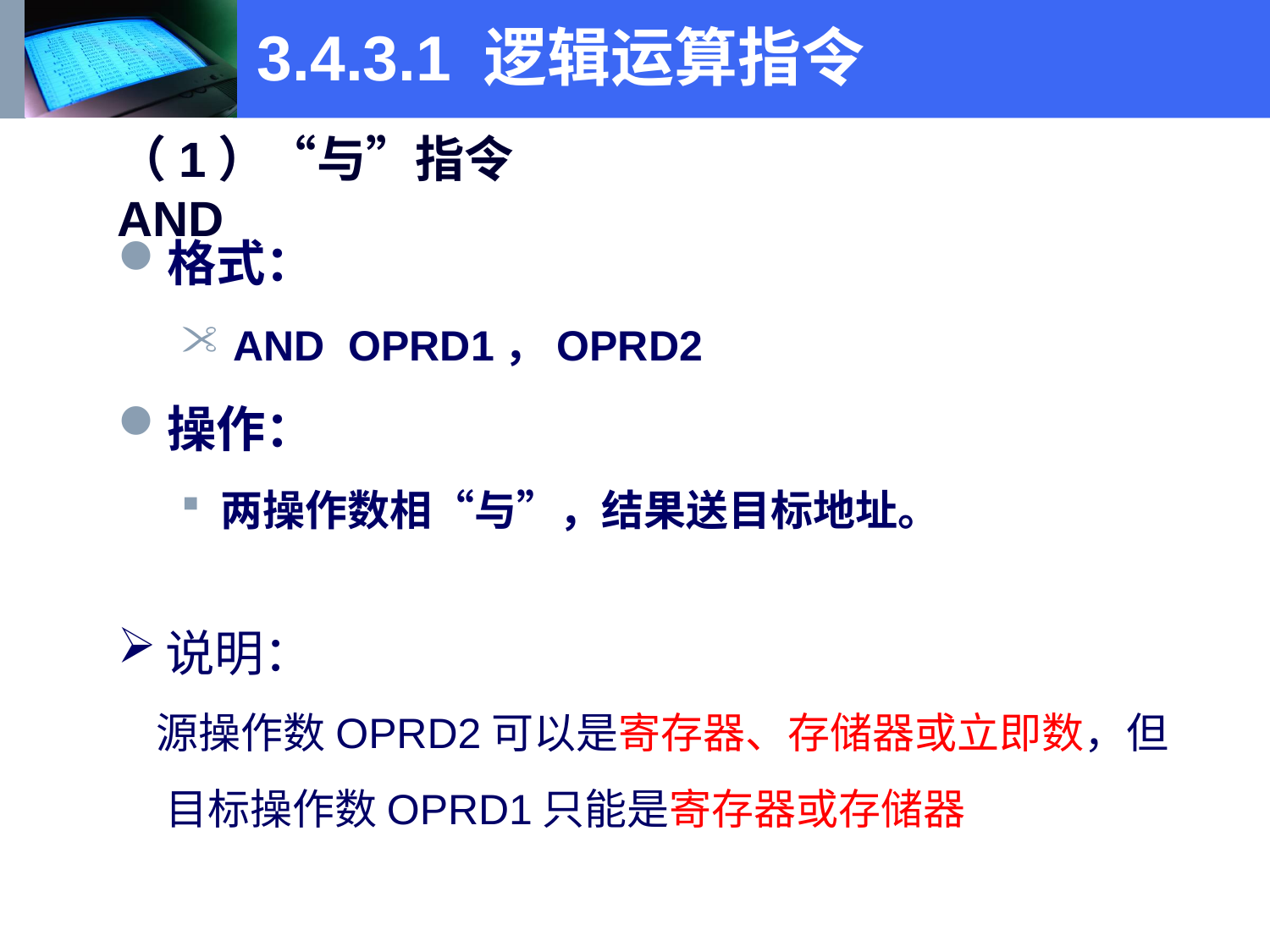

3.4.3.1 逻辑运算指令
（1）“与”指令AND：
格式：
 AND  OPRD1，OPRD2
操作：
两操作数相“与”，结果送目标地址。
说明：
   源操作数OPRD2可以是寄存器、存储器或立即数，但目标操作数OPRD1只能是寄存器或存储器